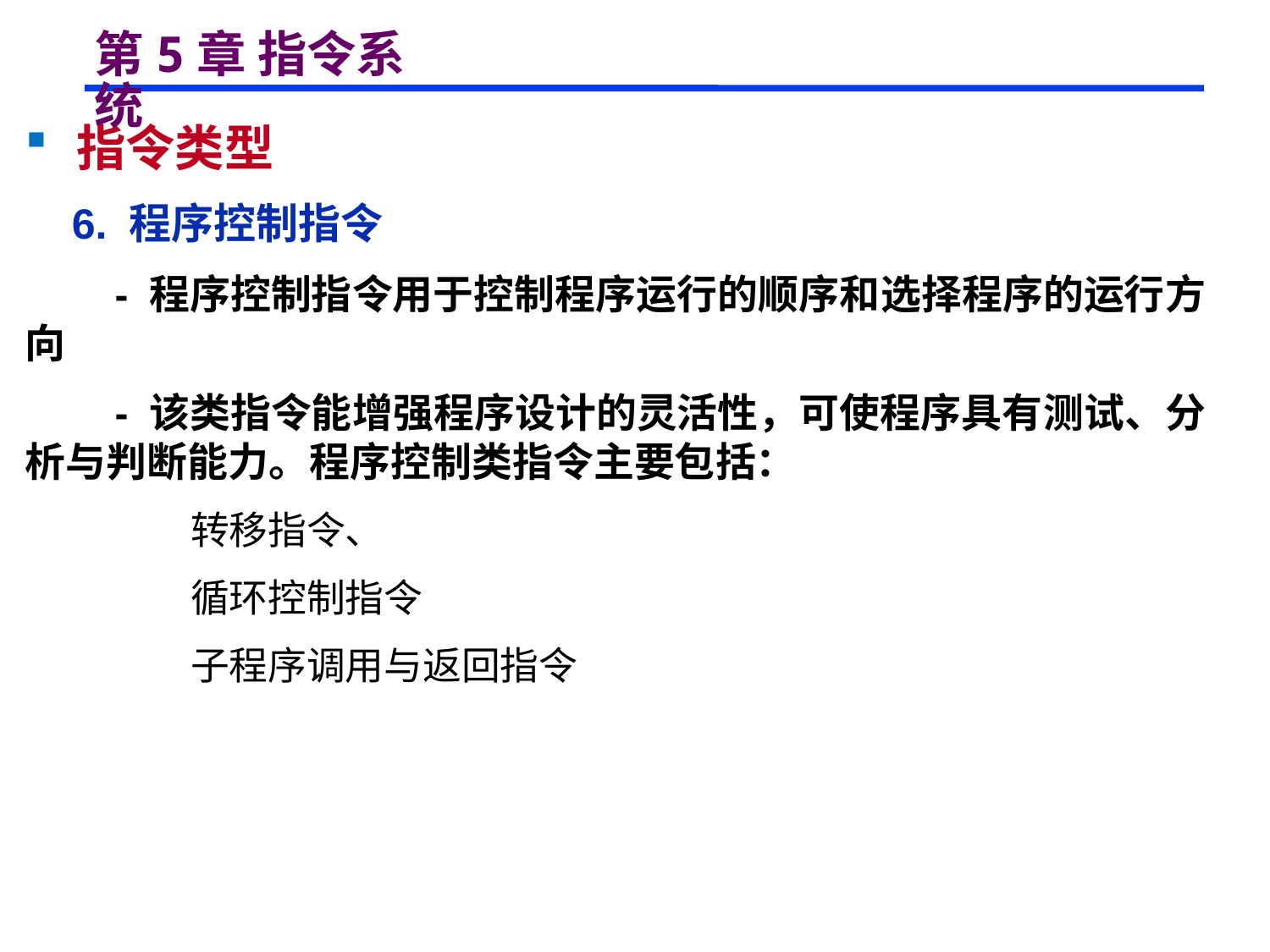

# 第5章 指令系统
 指令类型
    6. 程序控制指令
        - 程序控制指令用于控制程序运行的顺序和选择程序的运行方向
        - 该类指令能增强程序设计的灵活性，可使程序具有测试、分析与判断能力。程序控制类指令主要包括：
                  转移指令、
                  循环控制指令
                  子程序调用与返回指令